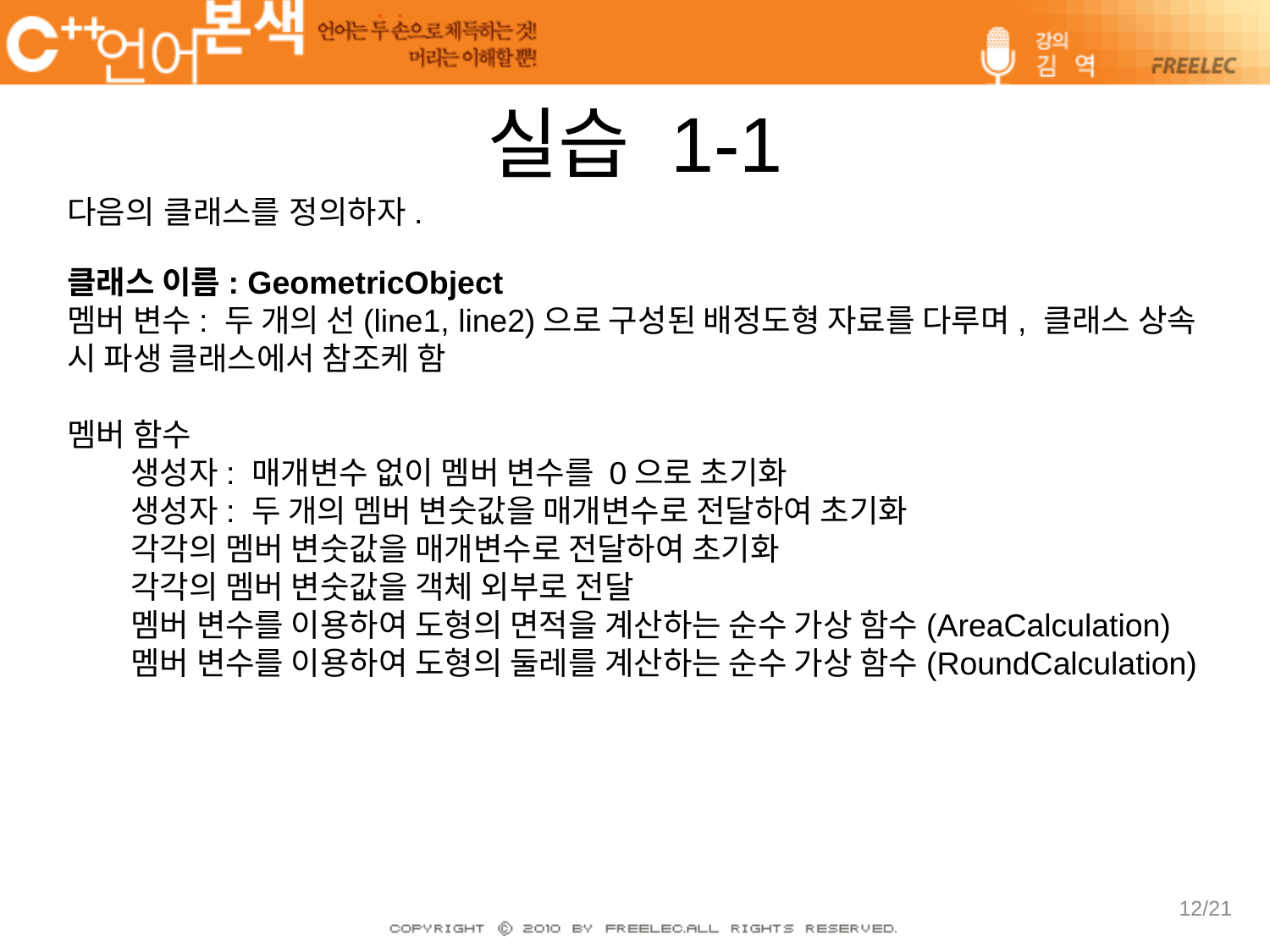

# 실습 1-1
다음의 클래스를 정의하자.
클래스 이름: GeometricObject
멤버 변수: 두 개의 선(line1, line2)으로 구성된 배정도형 자료를 다루며, 클래스 상속 시 파생 클래스에서 참조케 함

멤버 함수
생성자: 매개변수 없이 멤버 변수를 0으로 초기화
생성자: 두 개의 멤버 변숫값을 매개변수로 전달하여 초기화
각각의 멤버 변숫값을 매개변수로 전달하여 초기화
각각의 멤버 변숫값을 객체 외부로 전달
멤버 변수를 이용하여 도형의 면적을 계산하는 순수 가상 함수(AreaCalculation)
멤버 변수를 이용하여 도형의 둘레를 계산하는 순수 가상 함수(RoundCalculation)

12/21